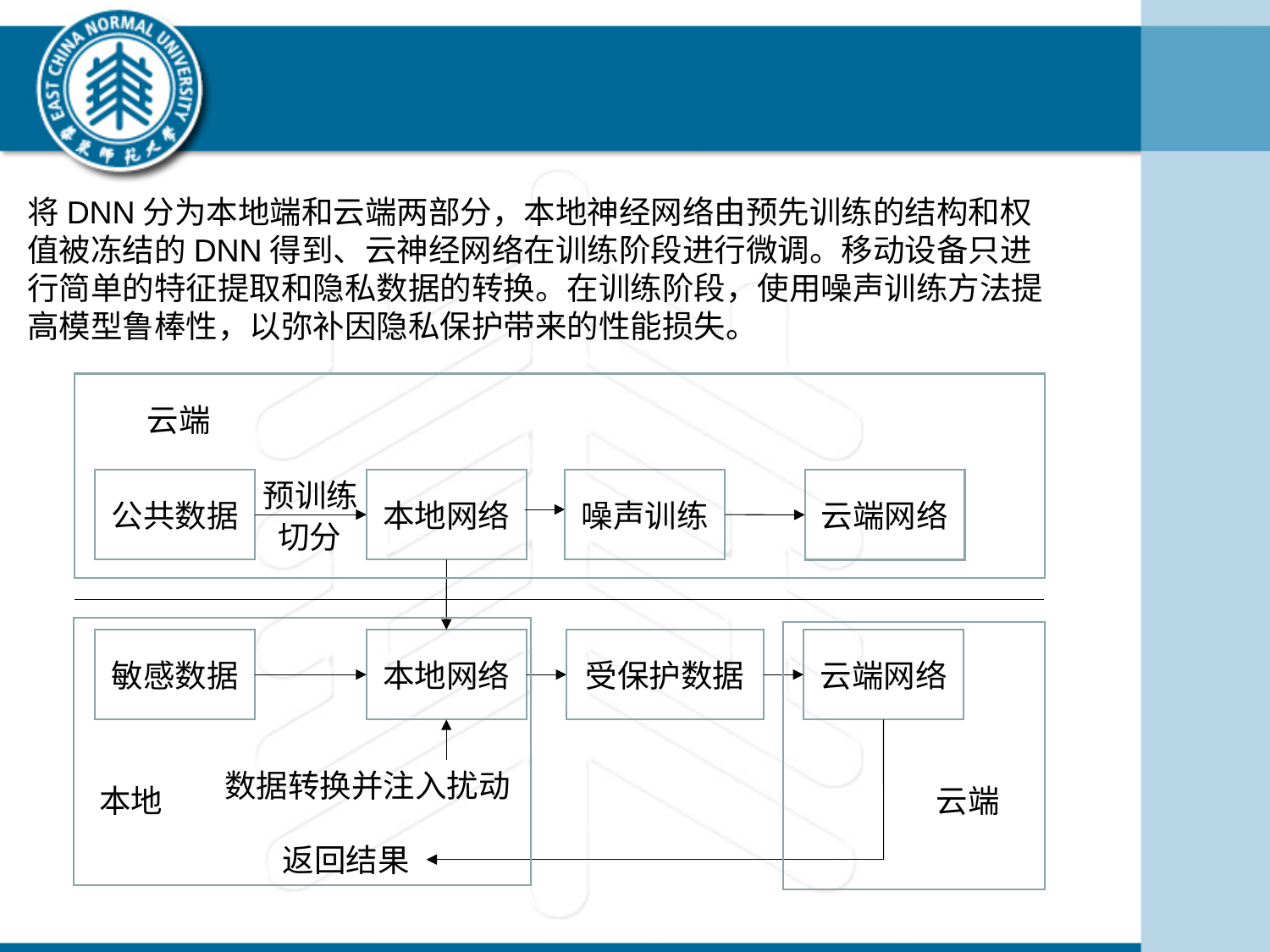

将DNN分为本地端和云端两部分，本地神经网络由预先训练的结构和权值被冻结的DNN得到、云神经网络在训练阶段进行微调。移动设备只进行简单的特征提取和隐私数据的转换。在训练阶段，使用噪声训练方法提高模型鲁棒性，以弥补因隐私保护带来的性能损失。

云端
公共数据
预训练
本地网络
噪声训练
云端网络
切分

敏感数据
本地网络
受保护数据
云端网络
数据转换并注入扰动
本地
云端
返回结果